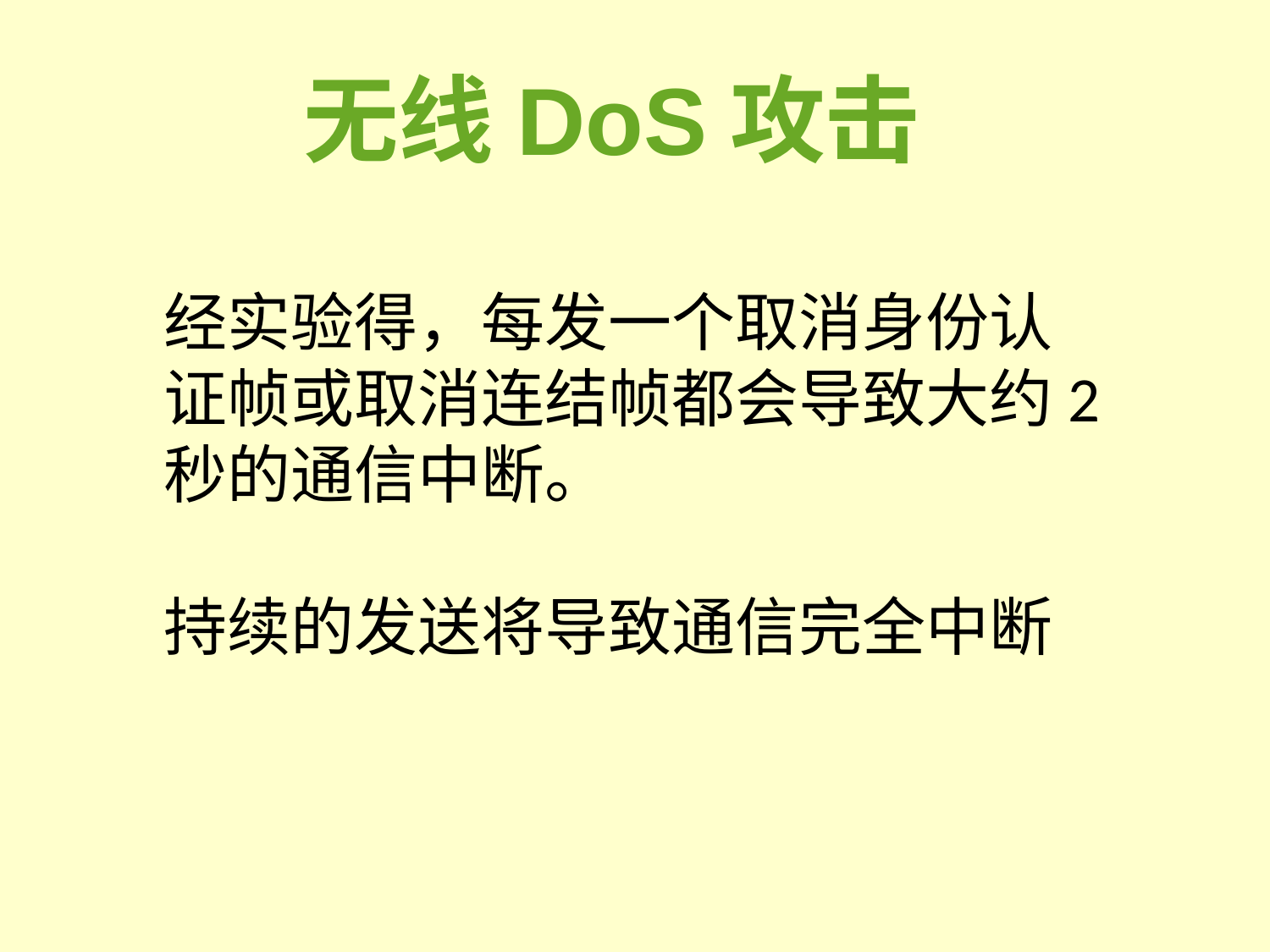

无线DoS攻击
经实验得，每发一个取消身份认证帧或取消连结帧都会导致大约2秒的通信中断。

持续的发送将导致通信完全中断